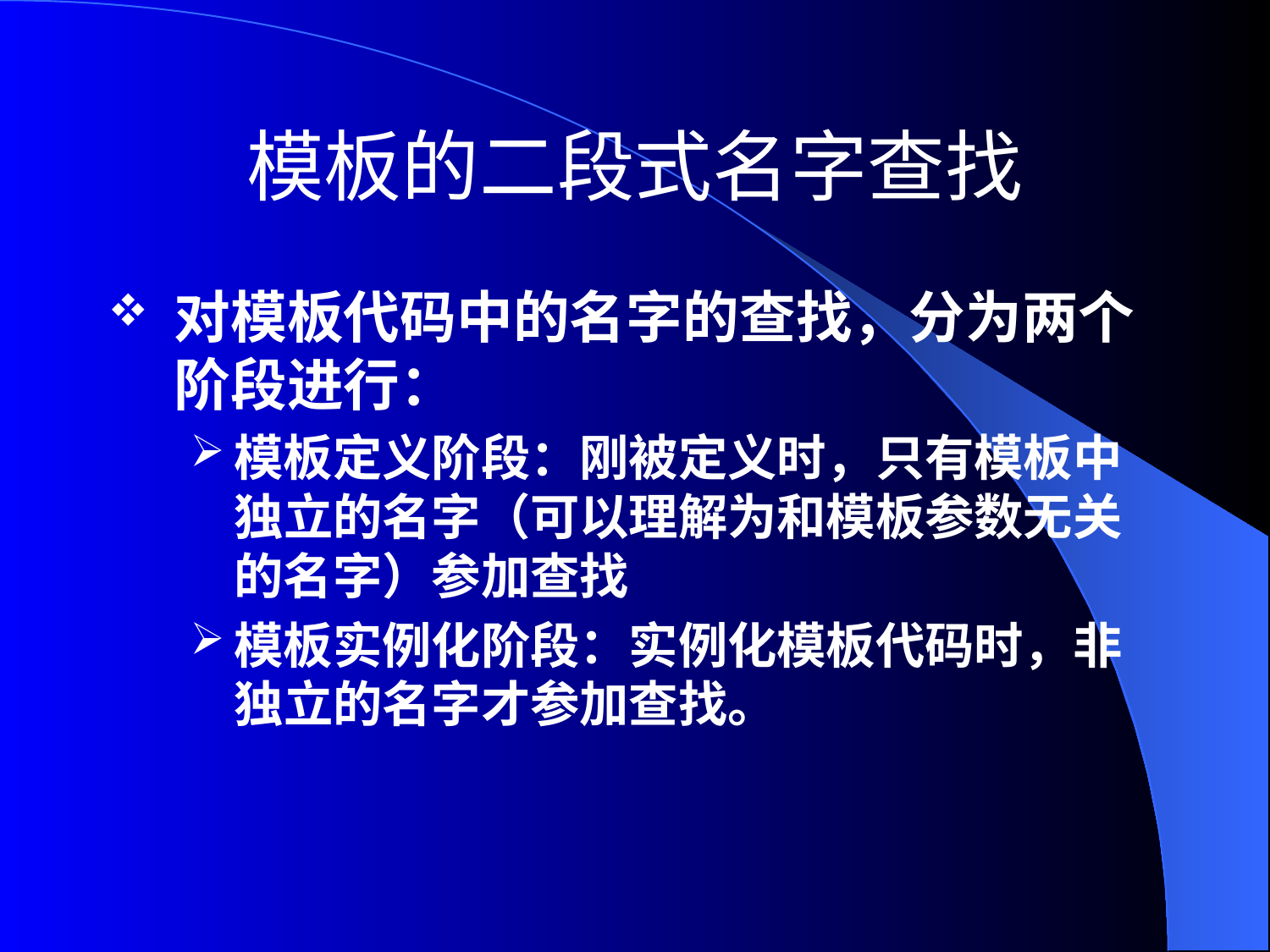

# 模板的二段式名字查找
对模板代码中的名字的查找，分为两个阶段进行：
模板定义阶段：刚被定义时，只有模板中独立的名字（可以理解为和模板参数无关的名字）参加查找
模板实例化阶段：实例化模板代码时，非独立的名字才参加查找。